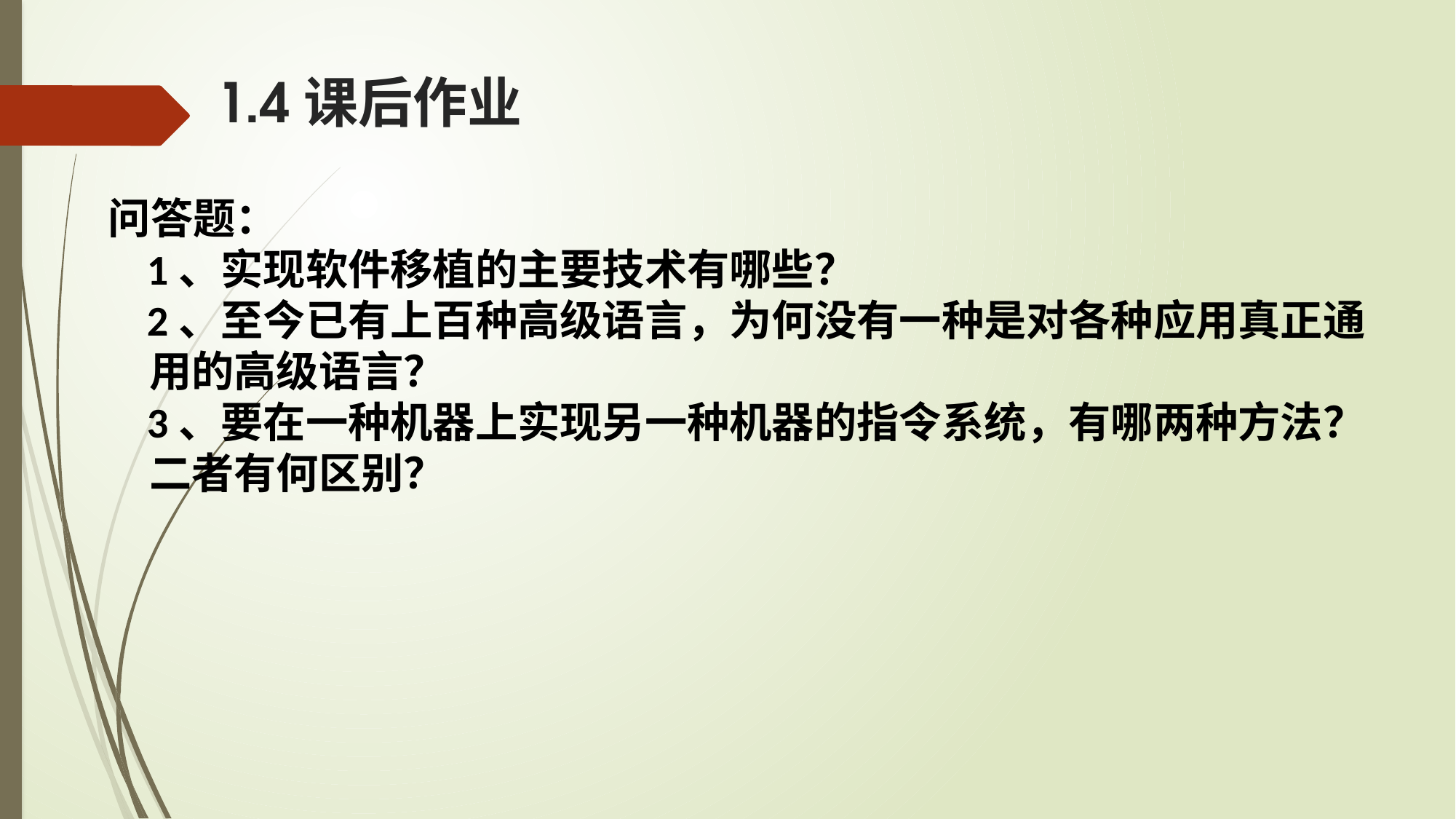

# 1.4课后作业
问答题：
    1、实现软件移植的主要技术有哪些？
    2、至今已有上百种高级语言，为何没有一种是对各种应用真正通用的高级语言？
    3、要在一种机器上实现另一种机器的指令系统，有哪两种方法？二者有何区别？